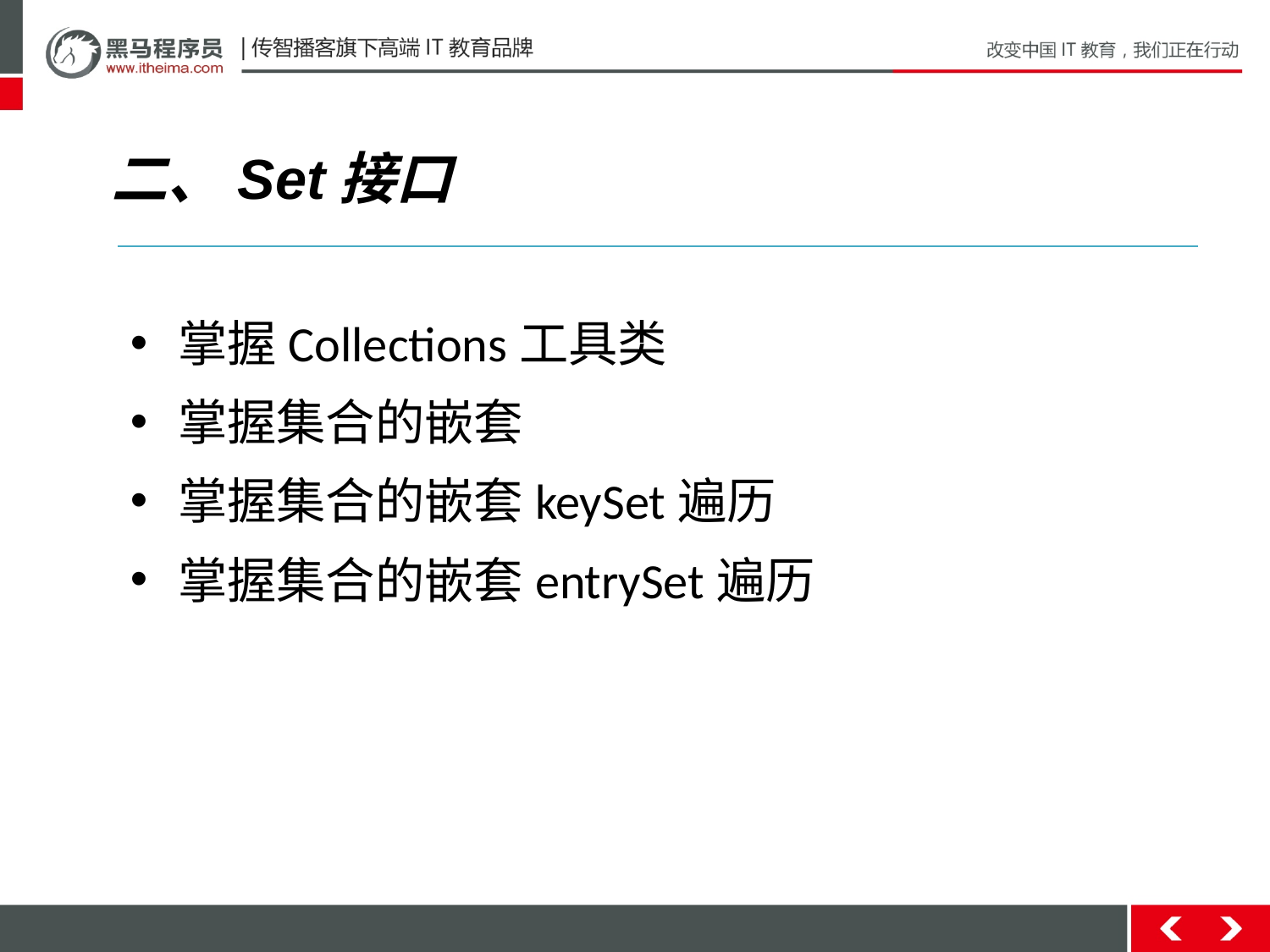

二、Set接口
掌握Collections工具类
掌握集合的嵌套
掌握集合的嵌套keySet遍历
掌握集合的嵌套entrySet遍历